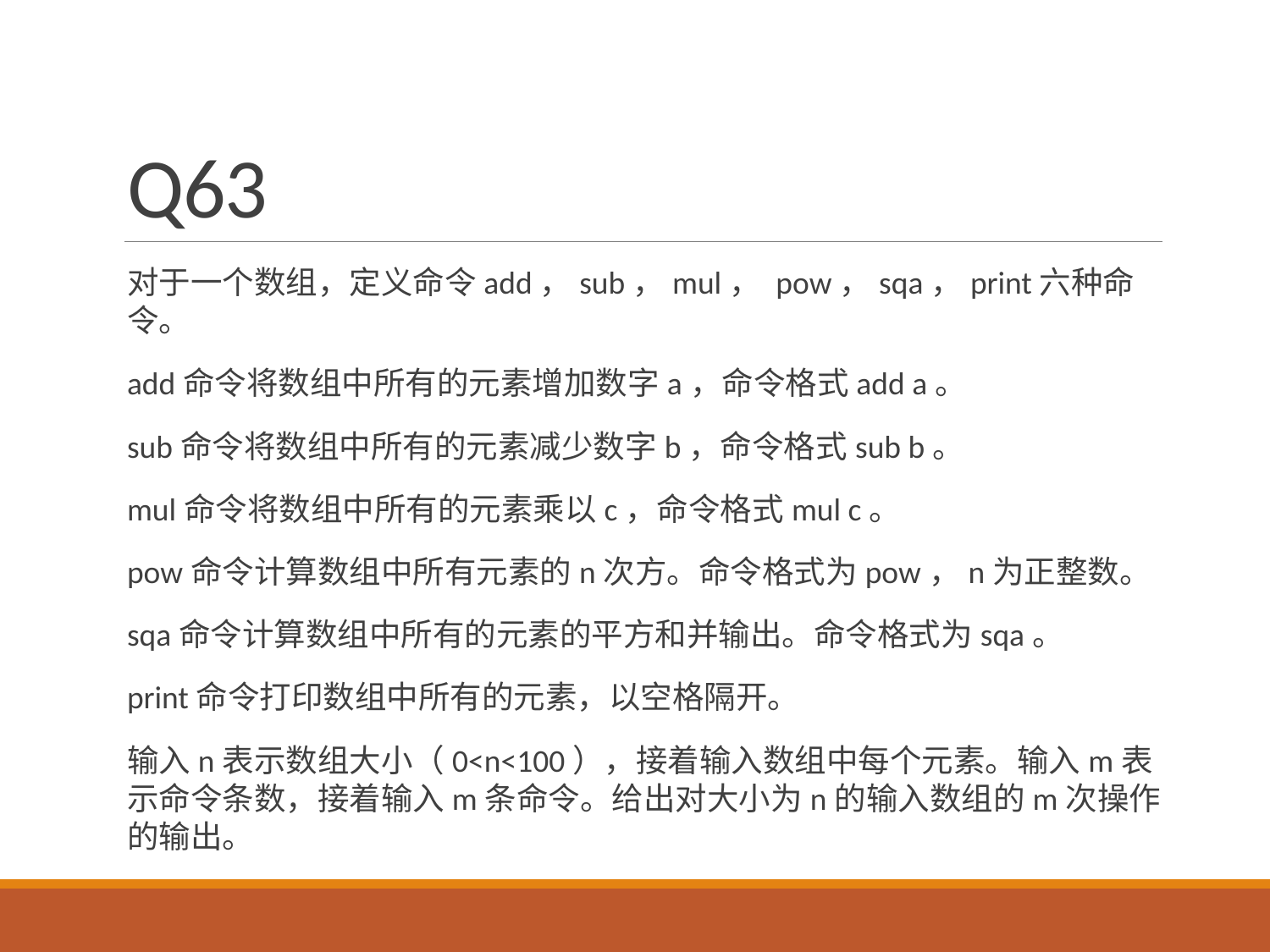

# Q63
对于一个数组，定义命令add，sub，mul， pow，sqa，print六种命令。
add命令将数组中所有的元素增加数字a，命令格式add a。
sub命令将数组中所有的元素减少数字b，命令格式sub b。
mul命令将数组中所有的元素乘以c，命令格式mul c。
pow命令计算数组中所有元素的n次方。命令格式为pow，n为正整数。
sqa命令计算数组中所有的元素的平方和并输出。命令格式为sqa。
print命令打印数组中所有的元素，以空格隔开。
输入n表示数组大小（0<n<100），接着输入数组中每个元素。输入m表示命令条数，接着输入m条命令。给出对大小为n的输入数组的m次操作的输出。